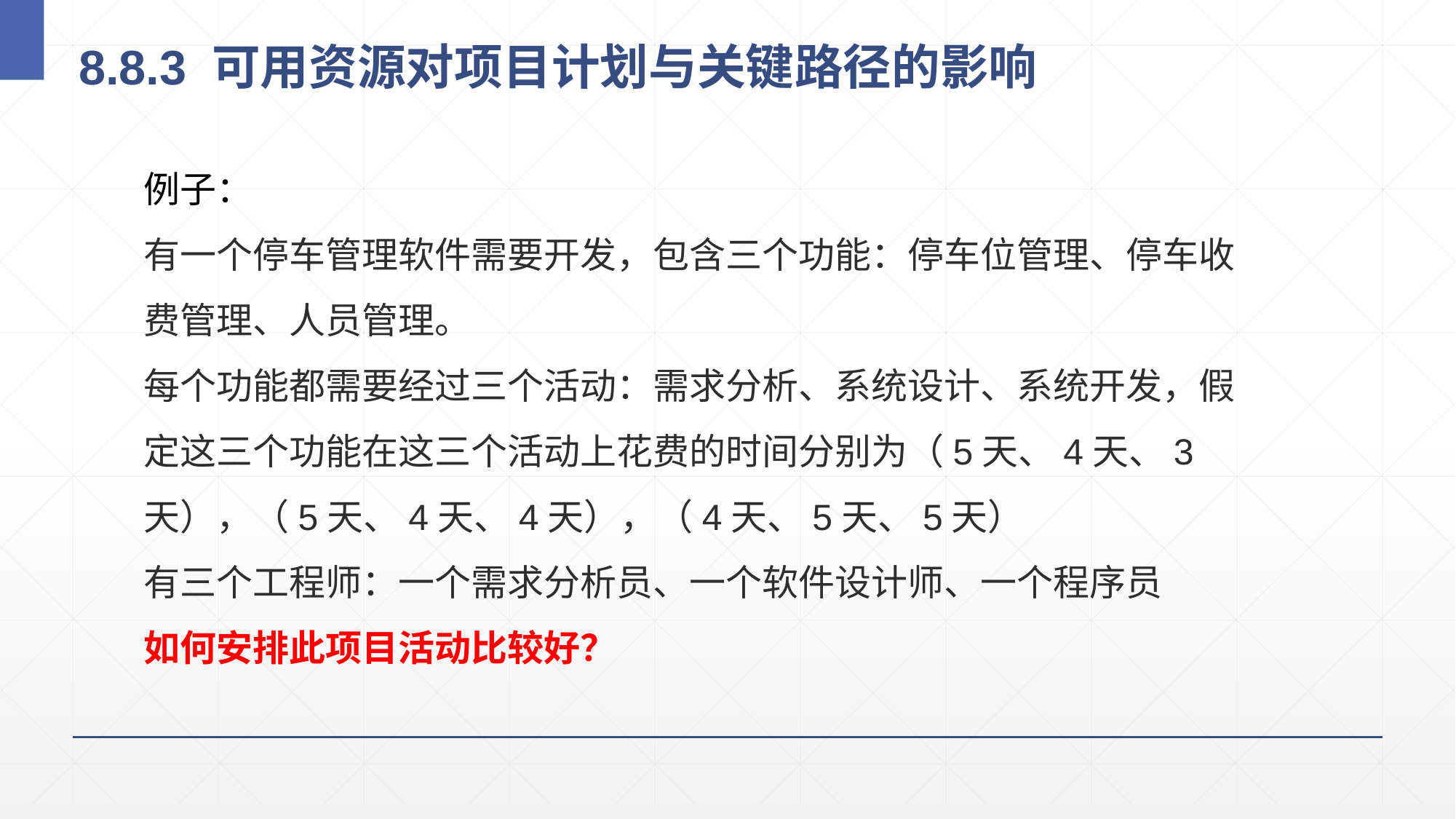

# 8.8.3 可用资源对项目计划与关键路径的影响
例子：
有一个停车管理软件需要开发，包含三个功能：停车位管理、停车收费管理、人员管理。
每个功能都需要经过三个活动：需求分析、系统设计、系统开发，假定这三个功能在这三个活动上花费的时间分别为（5天、4天、3天），（5天、4天、4天），（4天、5天、5天）
有三个工程师：一个需求分析员、一个软件设计师、一个程序员
如何安排此项目活动比较好？